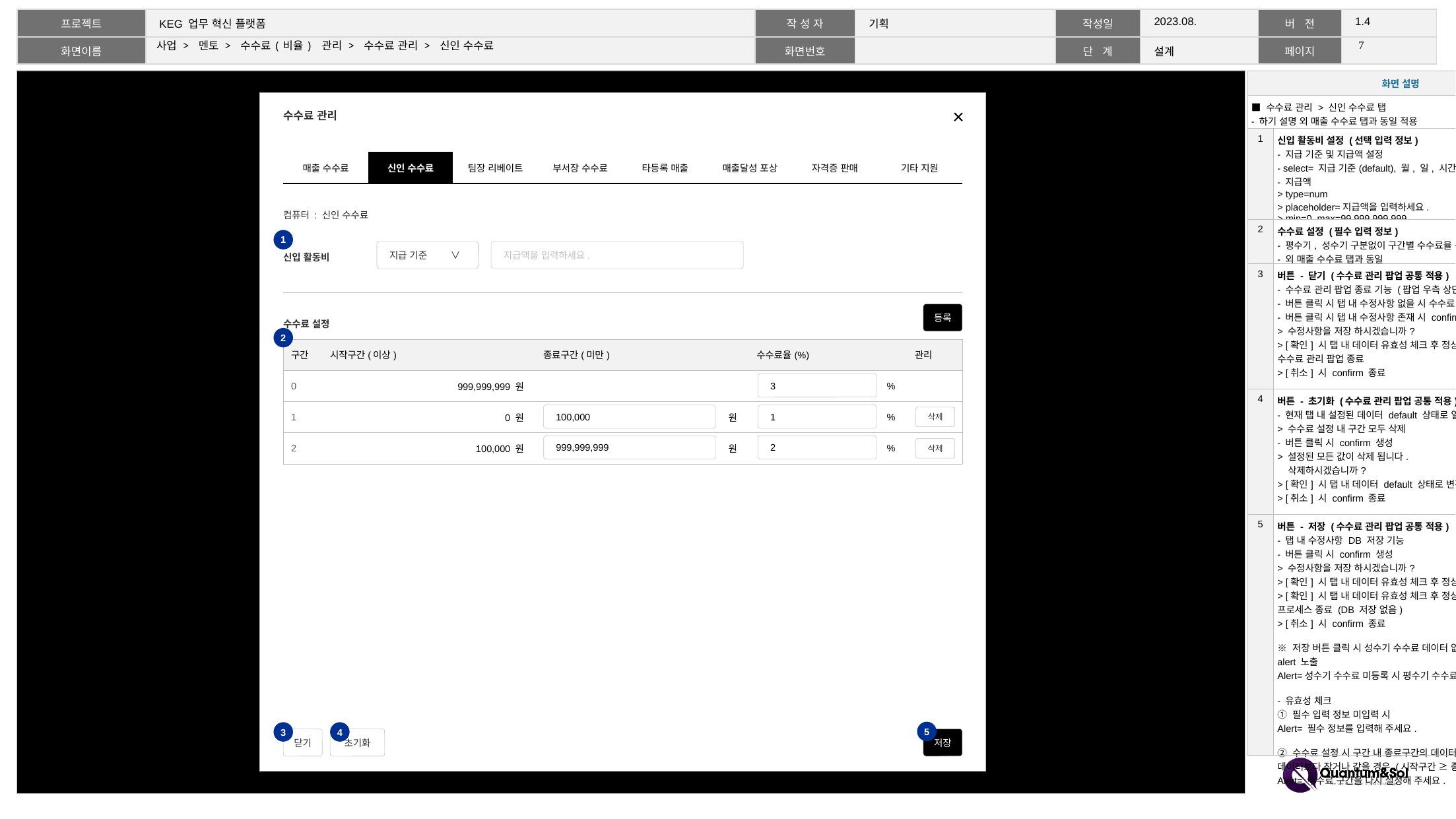

7

# 사업 > 멘토 > 수수료(비율) 관리 > 수수료 관리 > 신인 수수료
| 화면 설명 |  |
| --- | --- |
| ■ 수수료 관리 > 신인 수수료 탭 - 하기 설명 외 매출 수수료 탭과 동일 적용 |  |
| 1 | 신입 활동비 설정 (선택 입력 정보) - 지급 기준 및 지급액 설정 - select= 지급 기준(default), 월, 일, 시간 - 지급액 > type=num > placeholder=지급액을 입력하세요. > min=0, max=99,999,999,999 |
| 2 | 수수료 설정 (필수 입력 정보) - 평수기, 성수기 구분없이 구간별 수수료율 등록 - 외 매출 수수료 탭과 동일 |
| 3 | 버튼 - 닫기 (수수료 관리 팝업 공통 적용) - 수수료 관리 팝업 종료 기능 (팝업 우측 상단 X 동일) - 버튼 클릭 시 탭 내 수정사항 없을 시 수수료 관리 팝업 종료 - 버튼 클릭 시 탭 내 수정사항 존재 시 confirm 생성 > 수정사항을 저장 하시겠습니까? > [확인] 시 탭 내 데이터 유효성 체크 후 정상일 경우 DB 저장 후 수수료 관리 팝업 종료 > [취소] 시 confirm 종료 ※ 유효성 체크 저장 버튼과 동일 |
| 4 | 버튼 - 초기화 (수수료 관리 팝업 공통 적용) - 현재 탭 내 설정된 데이터 default 상태로 일괄 변경 기능 > 수수료 설정 내 구간 모두 삭제 - 버튼 클릭 시 confirm 생성 > 설정된 모든 값이 삭제 됩니다. 삭제하시겠습니까? > [확인] 시 탭 내 데이터 default 상태로 변경 > [취소] 시 confirm 종료 ※ 초기화 후 저장까지 완료해야 DB 저장 |
| 5 | 버튼 - 저장 (수수료 관리 팝업 공통 적용) - 탭 내 수정사항 DB 저장 기능 - 버튼 클릭 시 confirm 생성 > 수정사항을 저장 하시겠습니까? > [확인] 시 탭 내 데이터 유효성 체크 후 정상일 경우 DB 저장 > [확인] 시 탭 내 데이터 유효성 체크 후 정상이 아닐 시 alert 후 프로세스 종료 (DB 저장 없음) > [취소] 시 confirm 종료 ※ 저장 버튼 클릭 시 성수기 수수료 데이터 없을 경우 confirm 전 alert 노출 Alert=성수기 수수료 미등록 시 평수기 수수료가 적용됩니다. - 유효성 체크 ① 필수 입력 정보 미입력 시 Alert= 필수 정보를 입력해 주세요. ② 수수료 설정 시 구간 내 종료구간의 데이터가 시작구간의 데이터보다 작거나 같을 경우 (시작구간 ≥ 종료구간) Alert= 수수료 구간을 다시 설정해 주세요. |
수수료 관리
| 매출 수수료 | 신인 수수료 | 팀장 리베이트 | 부서장 수수료 | 타등록 매출 | 매출달성 포상 | 자격증 판매 | 기타 지원 |
| --- | --- | --- | --- | --- | --- | --- | --- |
컴퓨터 : 신인 수수료
신입 활동비
수수료 설정
1
지급 기준         ∨
지급액을 입력하세요.
등록
2
| 구간 | 시작구간(이상) | 종료구간(미만) | 수수료율(%) | 관리 |
| --- | --- | --- | --- | --- |
| 0 | 999,999,999 원 |  | % |  |
| 1 | 0 원 | 원 | % |  |
| 2 | 100,000 원 | 원 | % |  |
3
100,000
1
삭제
999,999,999
2
삭제
5
3
4
닫기
초기화
저장